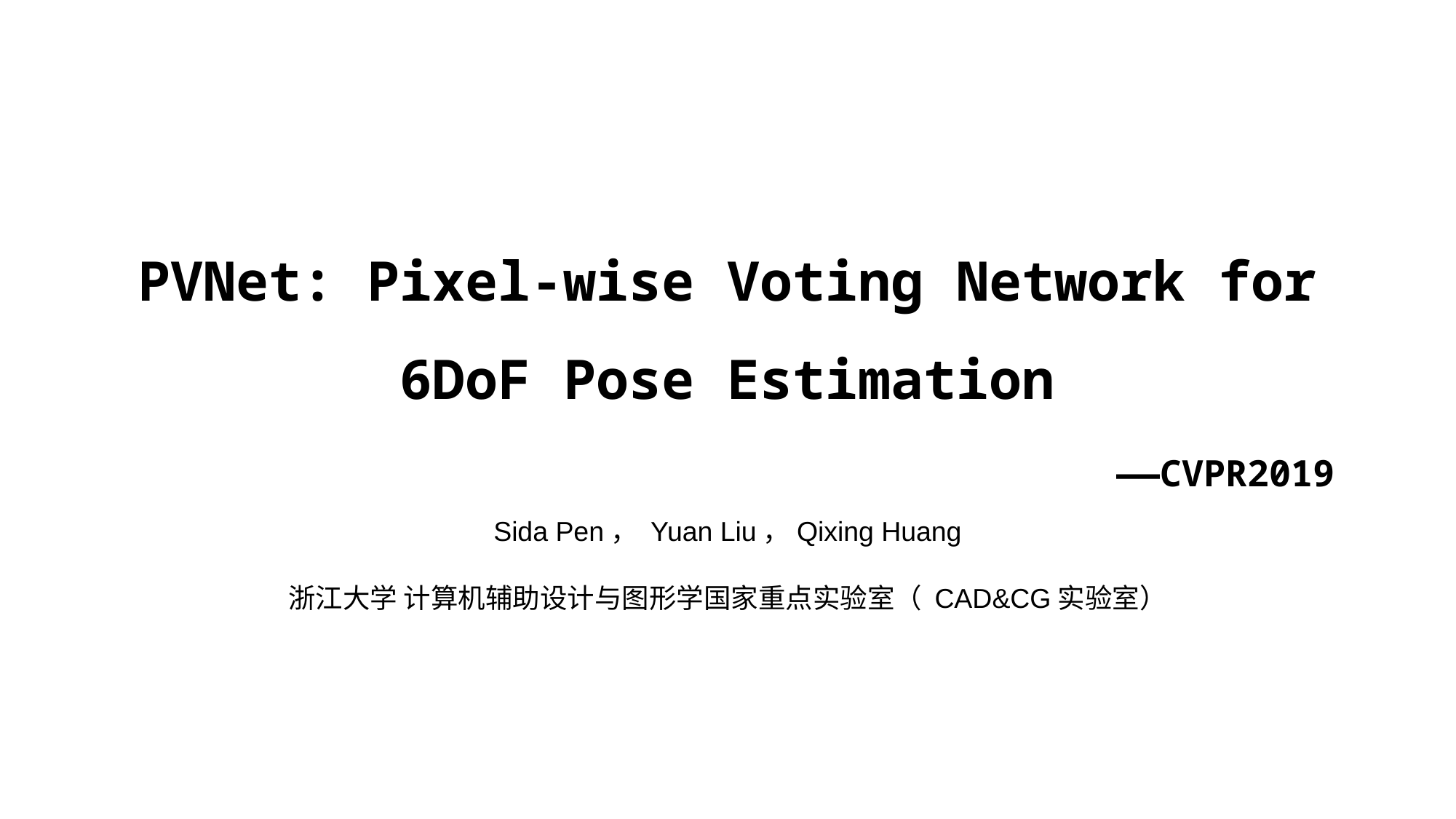

PVNet: Pixel-wise Voting Network for 6DoF Pose Estimation
——CVPR2019
Sida Pen， Yuan Liu，Qixing Huang
浙江大学 计算机辅助设计与图形学国家重点实验室（ CAD&CG实验室）